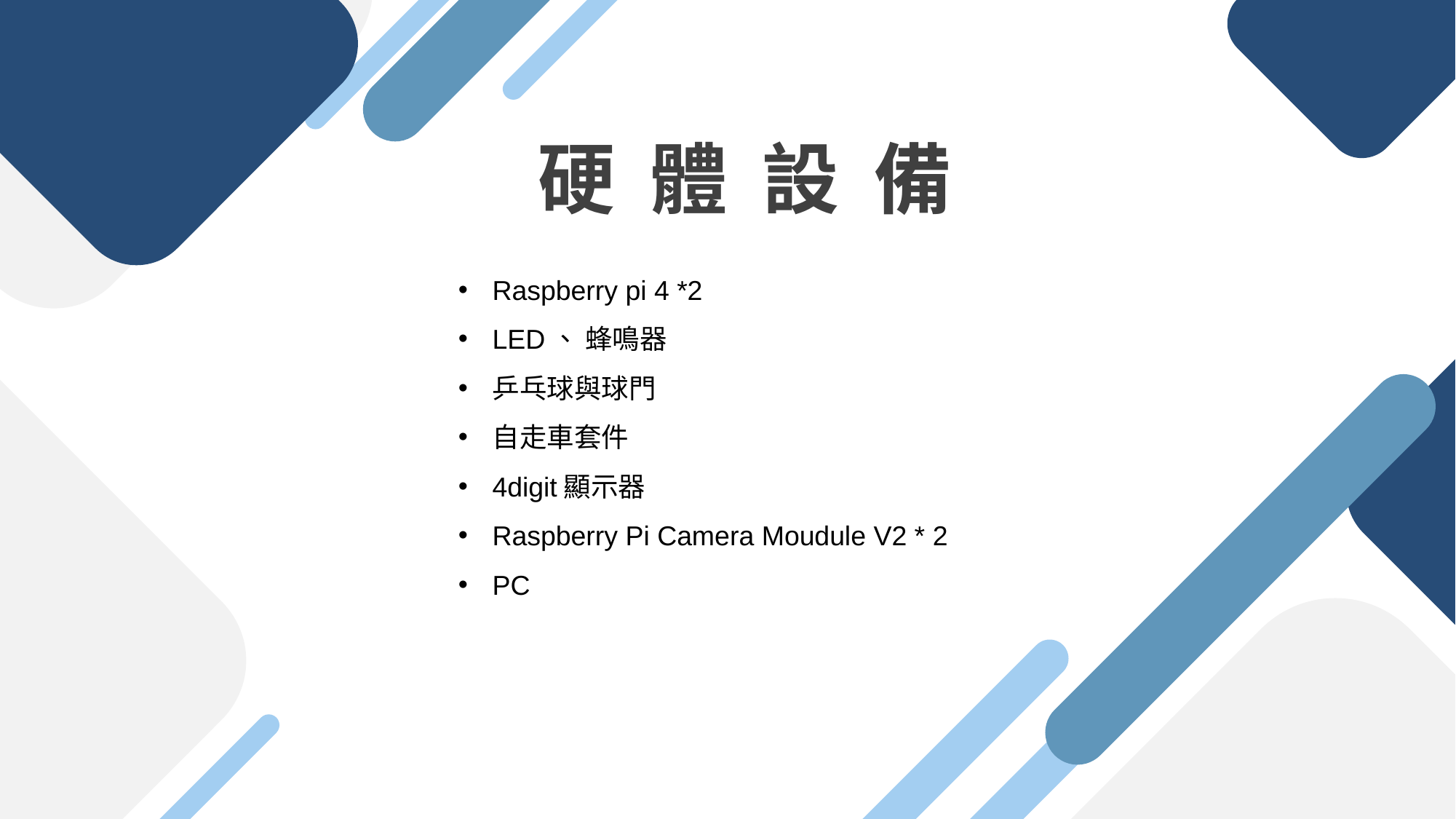

硬  體  設  備
Raspberry pi 4 *2
LED、 蜂鳴器
乒乓球與球門
自走車套件
4digit顯示器
Raspberry Pi Camera Moudule V2 * 2
PC